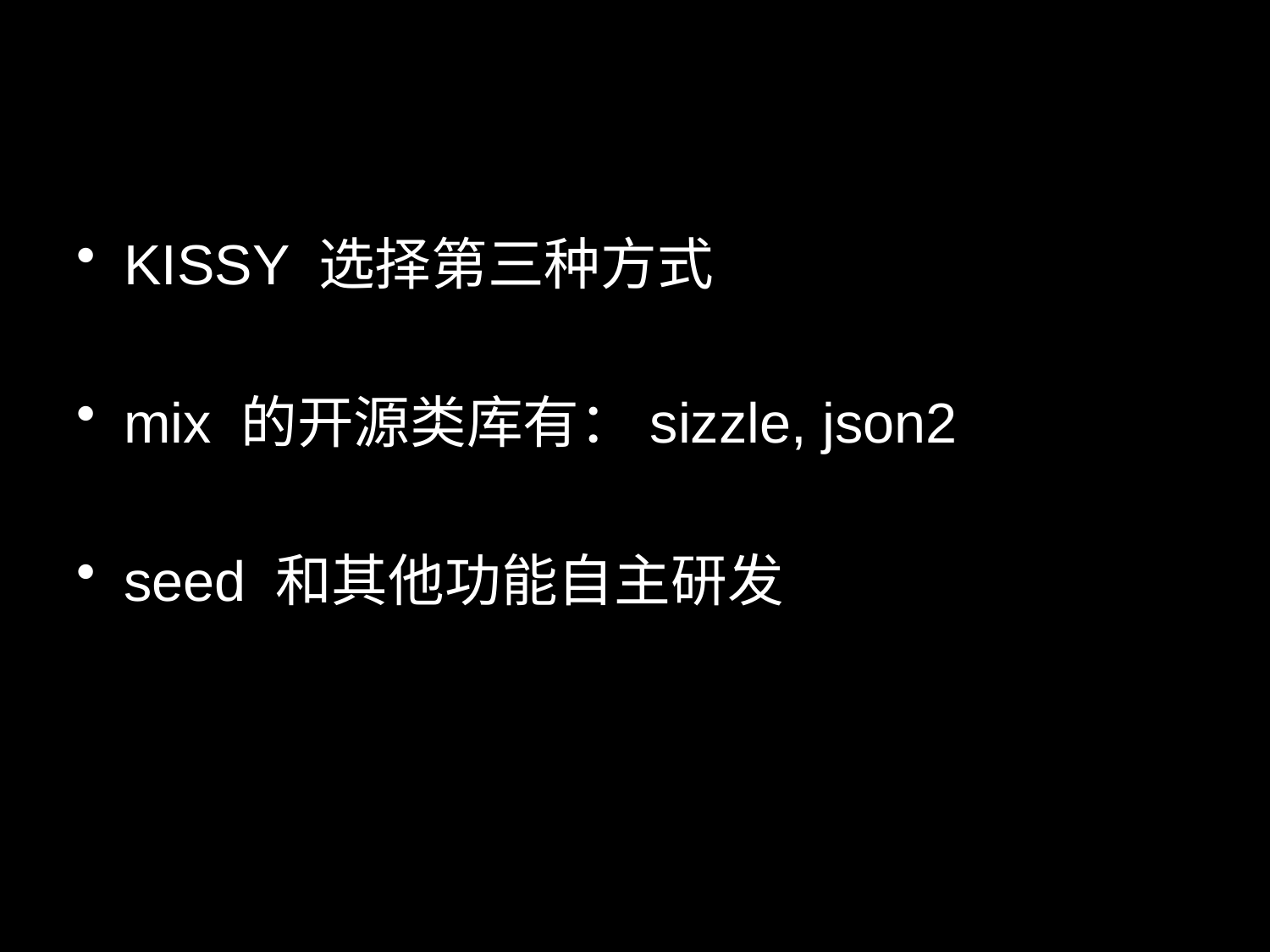

KISSY 选择第三种方式

mix 的开源类库有：sizzle, json2

seed 和其他功能自主研发